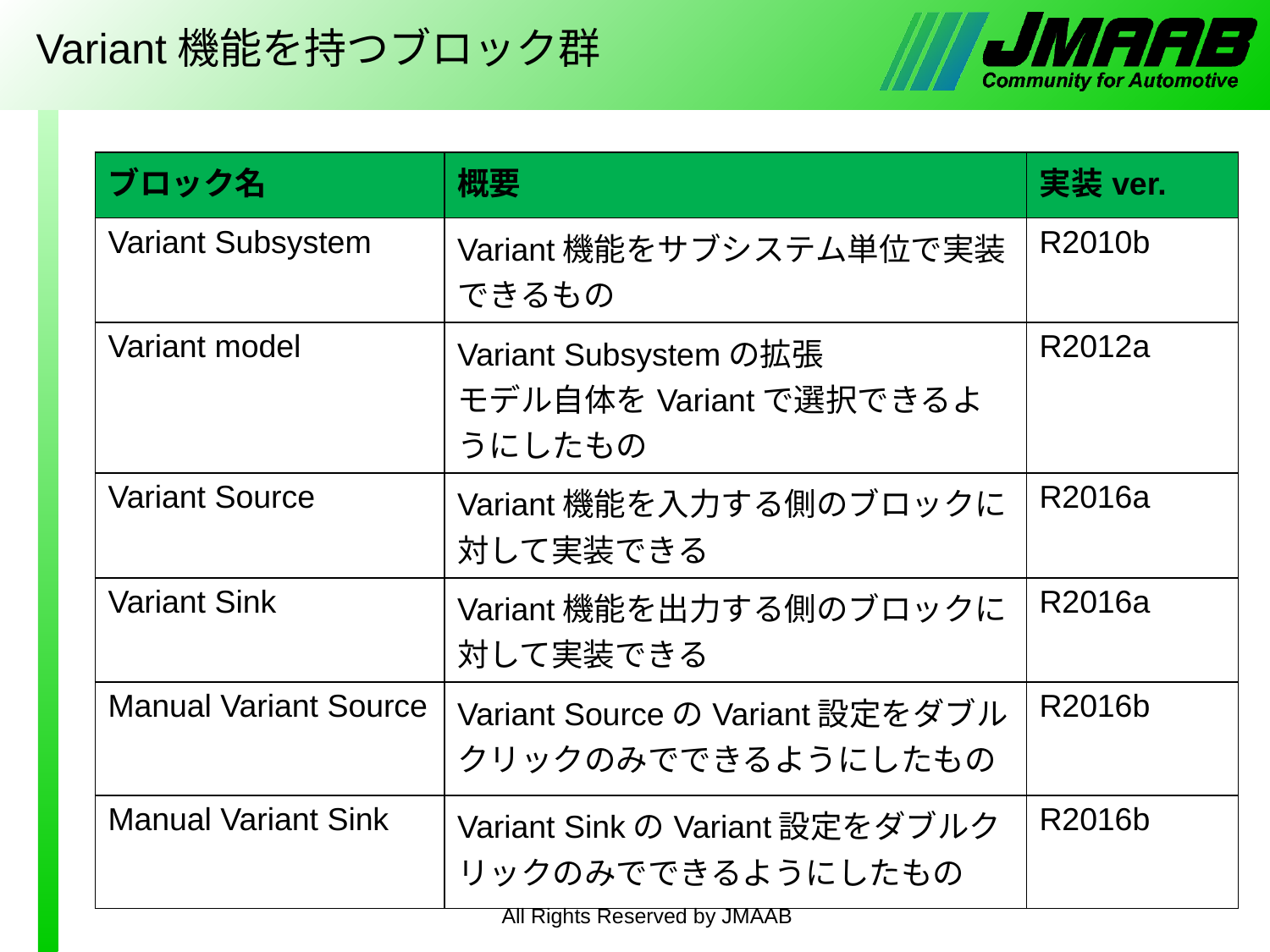

# Variant機能を持つブロック群
| ブロック名 | 概要 | 実装ver. |
| --- | --- | --- |
| Variant Subsystem | Variant機能をサブシステム単位で実装できるもの | R2010b |
| Variant model | Variant Subsystemの拡張 モデル自体をVariantで選択できるようにしたもの | R2012a |
| Variant Source | Variant機能を入力する側のブロックに対して実装できる | R2016a |
| Variant Sink | Variant機能を出力する側のブロックに対して実装できる | R2016a |
| Manual Variant Source | Variant SourceのVariant設定をダブルクリックのみでできるようにしたもの | R2016b |
| Manual Variant Sink | Variant SinkのVariant設定をダブルクリックのみでできるようにしたもの | R2016b |